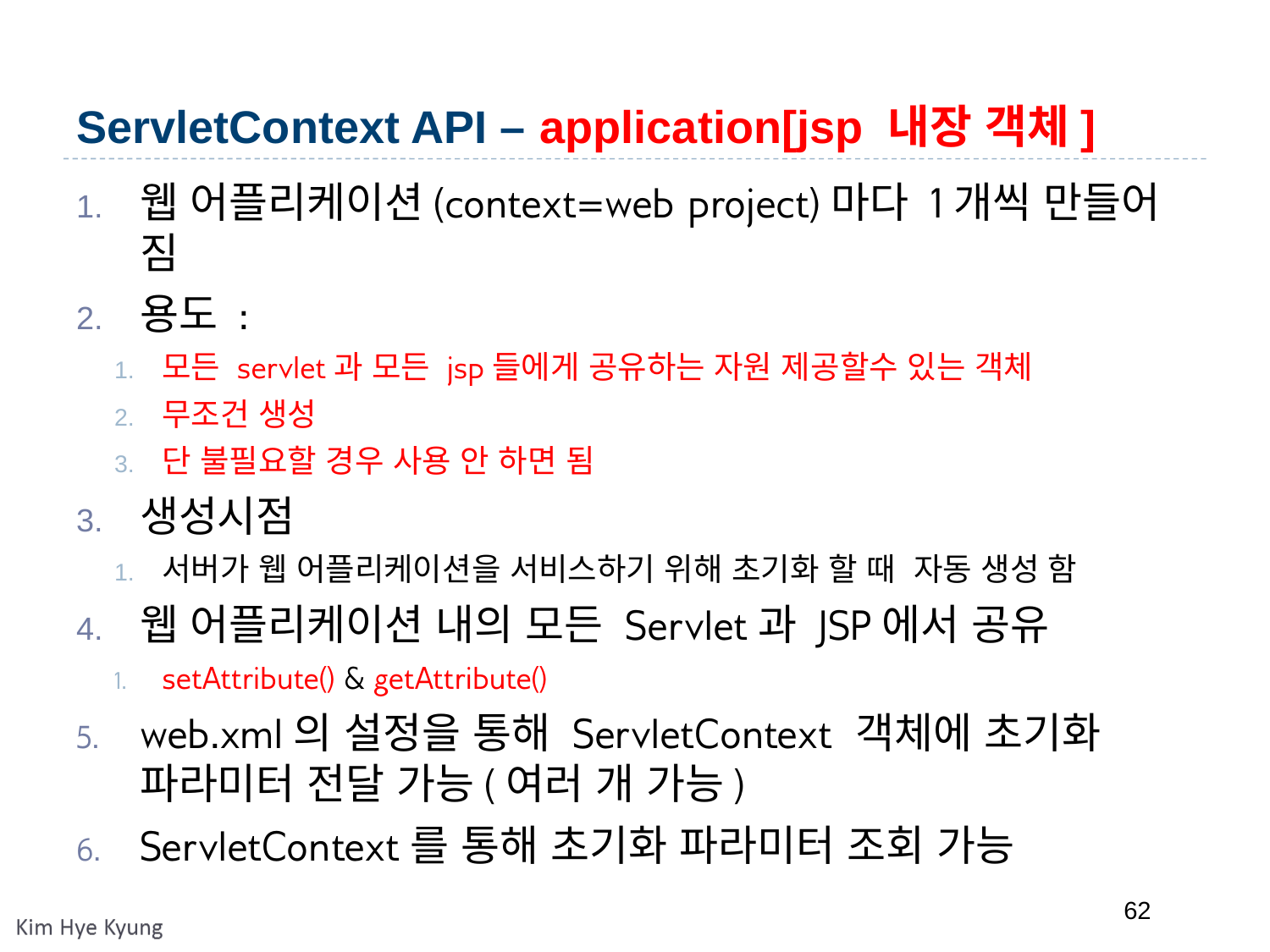

# ServletContext API – application[jsp 내장 객체]
웹 어플리케이션(context=web project)마다 1개씩 만들어 짐
용도 :
모든 servlet과 모든 jsp들에게 공유하는 자원 제공할수 있는 객체
무조건 생성
단 불필요할 경우 사용 안 하면 됨
생성시점
서버가 웹 어플리케이션을 서비스하기 위해 초기화 할 때  자동 생성 함
웹 어플리케이션 내의 모든 Servlet과 JSP에서 공유
setAttribute() & getAttribute()
web.xml의 설정을 통해 ServletContext 객체에 초기화 파라미터 전달 가능(여러 개 가능)
ServletContext를 통해 초기화 파라미터 조회 가능

62